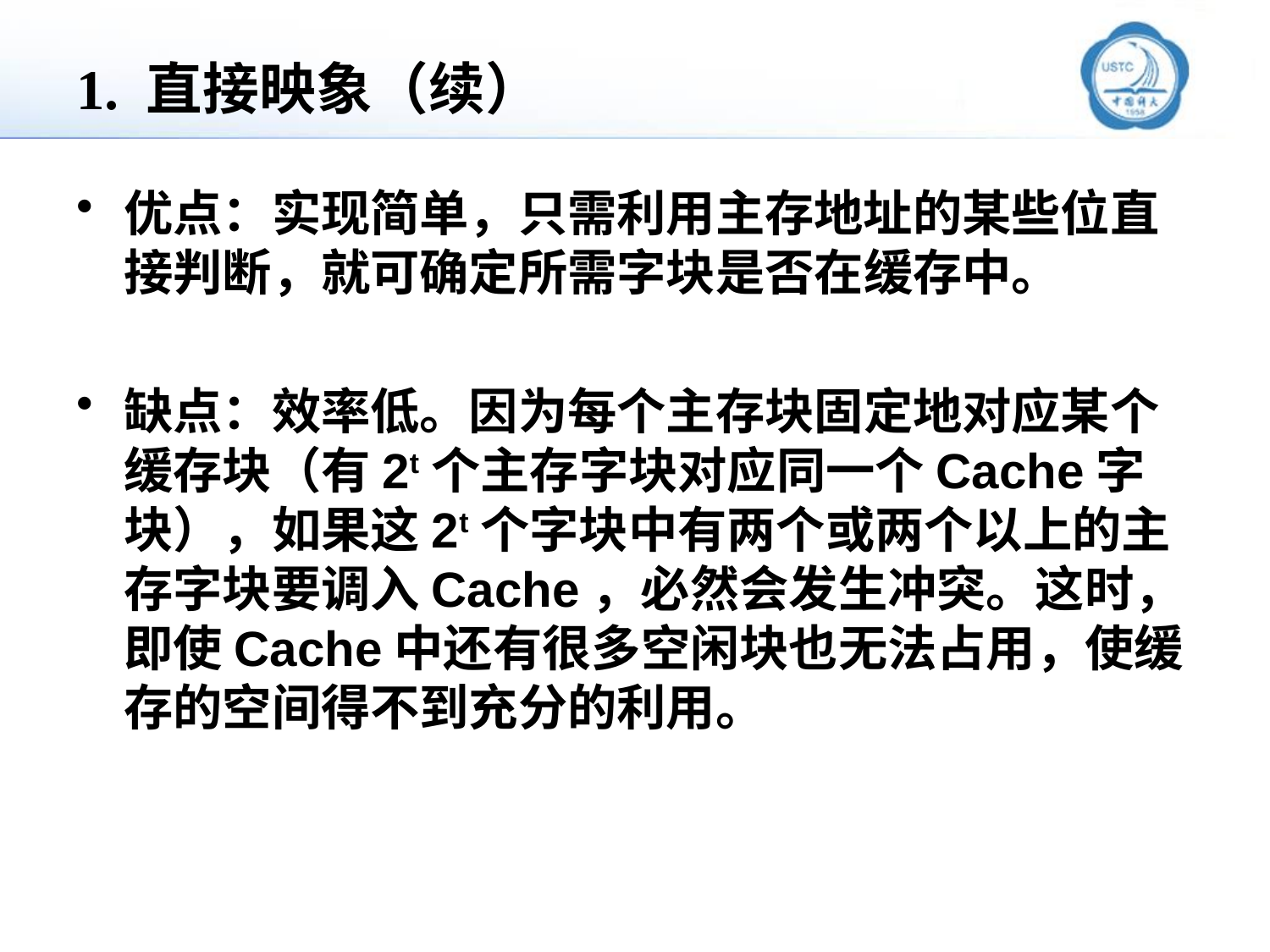

# 1. 直接映象（续）
优点：实现简单，只需利用主存地址的某些位直接判断，就可确定所需字块是否在缓存中。

缺点：效率低。因为每个主存块固定地对应某个缓存块（有2t个主存字块对应同一个Cache字块），如果这2t个字块中有两个或两个以上的主存字块要调入Cache，必然会发生冲突。这时，即使Cache中还有很多空闲块也无法占用，使缓存的空间得不到充分的利用。